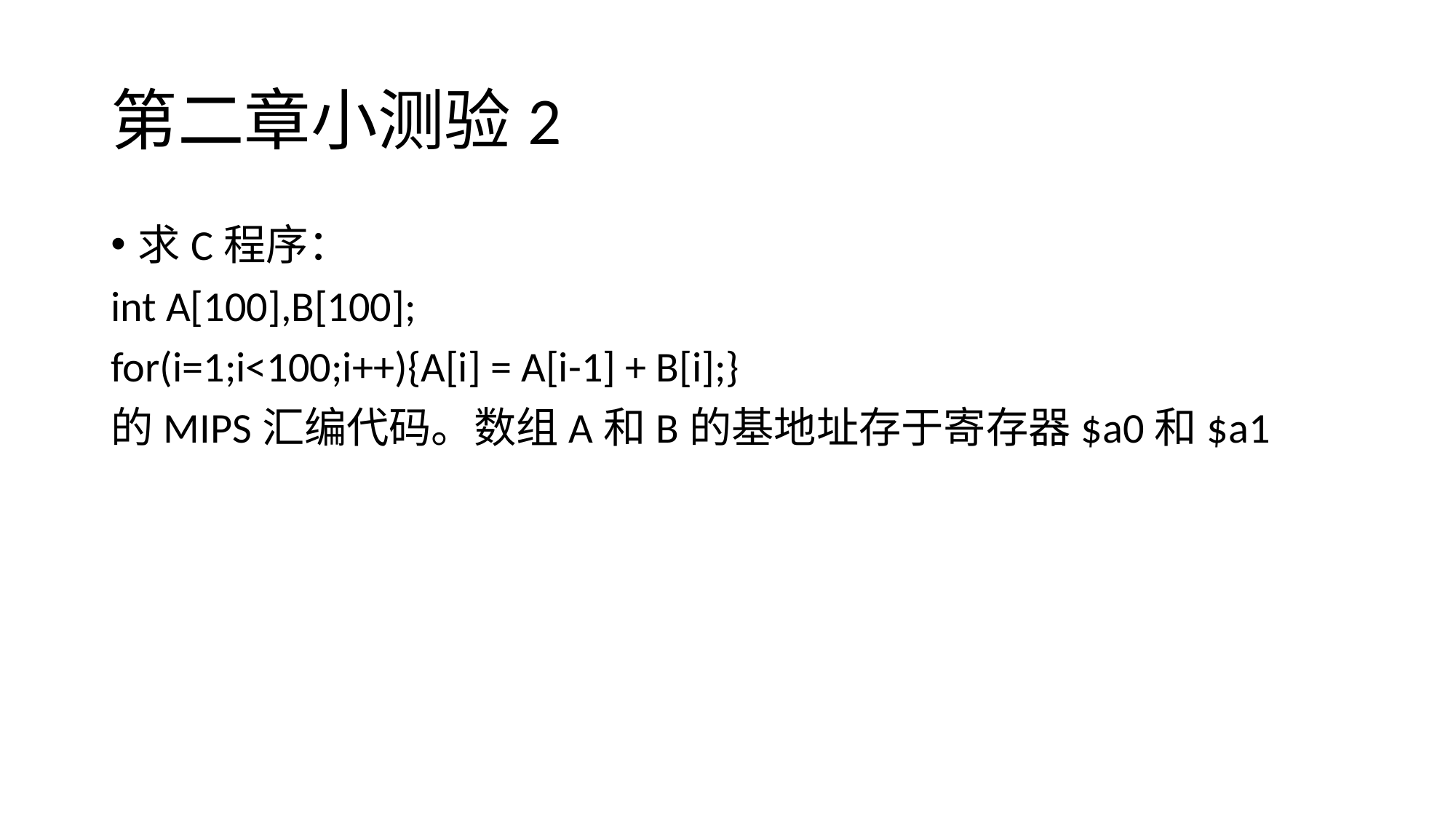

# 第二章小测验2
求C程序：
int A[100],B[100];
for(i=1;i<100;i++){A[i] = A[i-1] + B[i];}
的MIPS汇编代码。数组A和B的基地址存于寄存器$a0和$a1